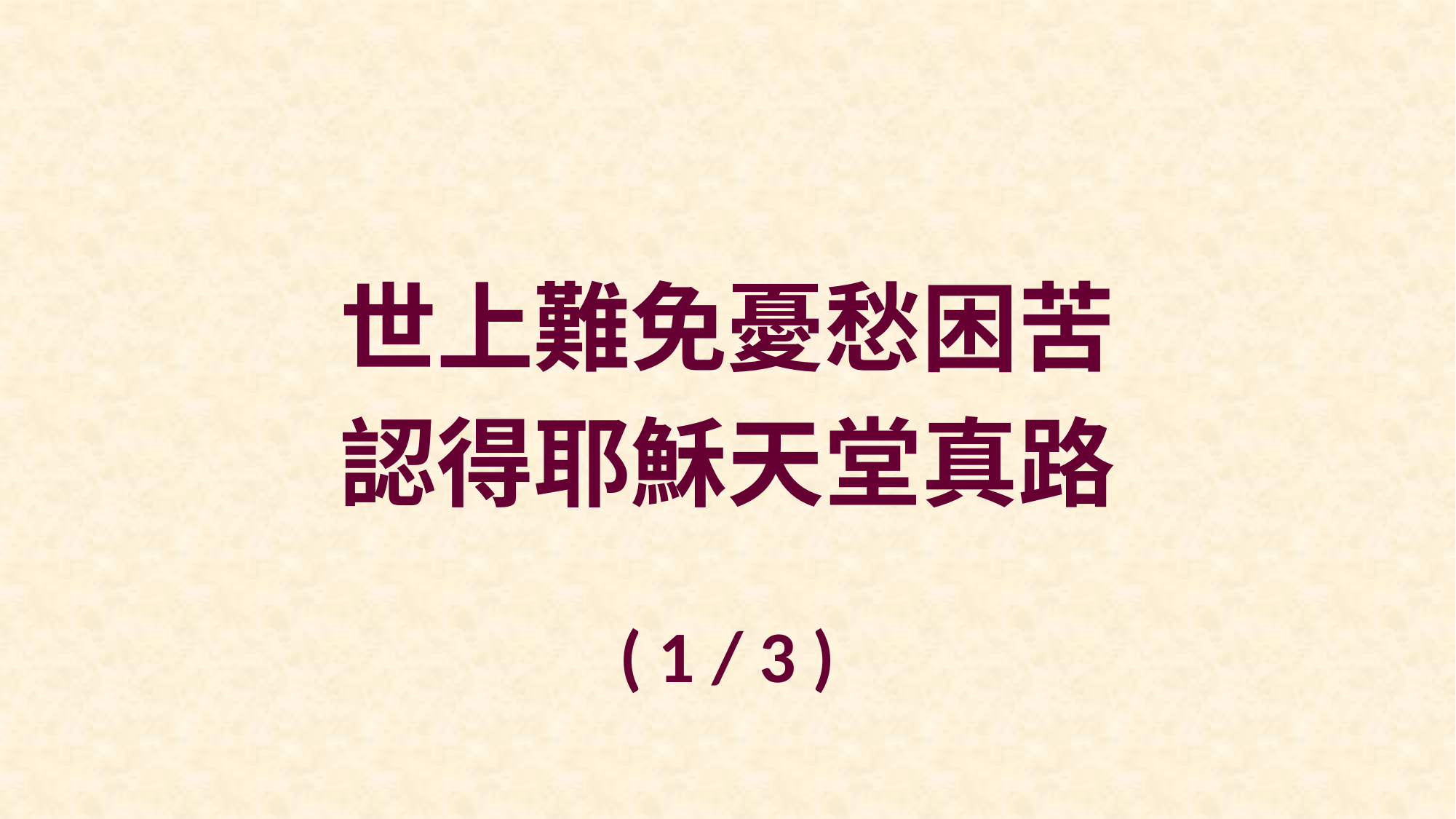

世上難免憂愁困苦
認得耶穌天堂真路
( 1 / 3 )